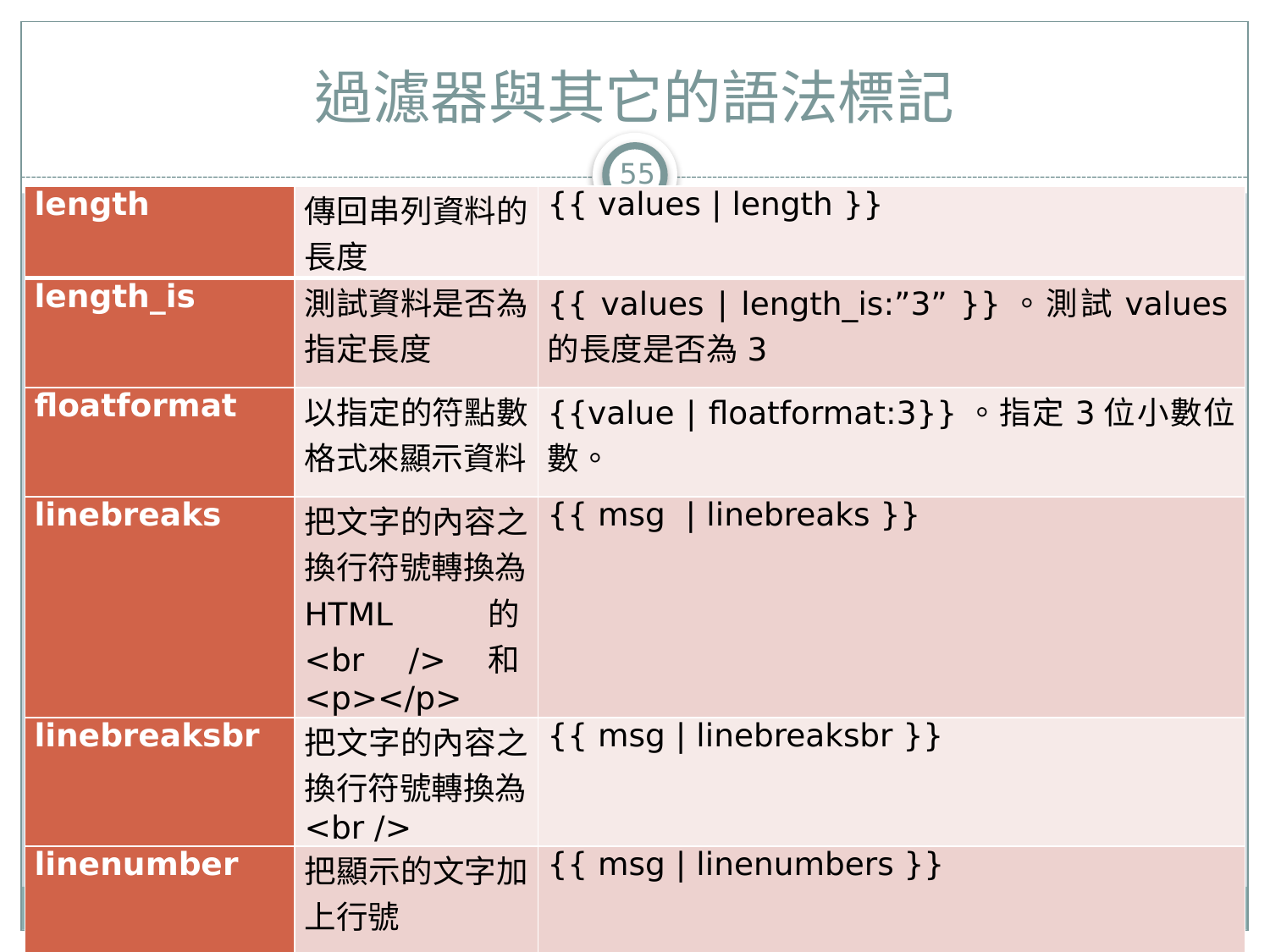

# 過濾器與其它的語法標記
55
| length | 傳回串列資料的長度 | {{ values | length }} |
| --- | --- | --- |
| length\_is | 測試資料是否為指定長度 | {{ values | length\_is:”3” }}。測試values的長度是否為3 |
| floatformat | 以指定的符點數格式來顯示資料 | {{value | floatformat:3}}。指定3位小數位數。 |
| linebreaks | 把文字的內容之換行符號轉換為HTML的<br />和<p></p> | {{ msg | linebreaks }} |
| linebreaksbr | 把文字的內容之換行符號轉換為<br /> | {{ msg | linebreaksbr }} |
| linenumber | 把顯示的文字加上行號 | {{ msg | linenumbers }} |